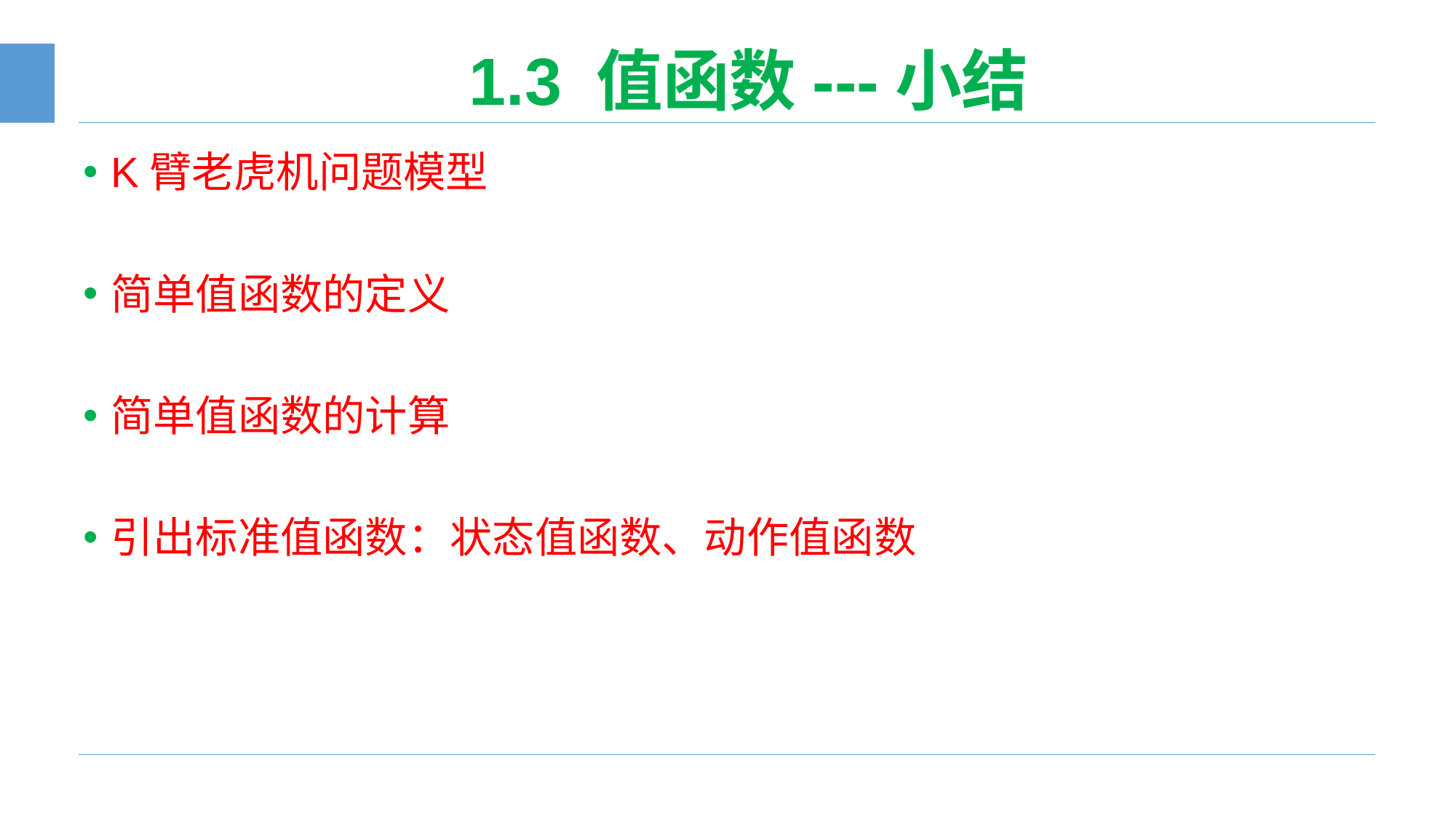

# 1.3 值函数---小结
K臂老虎机问题模型

简单值函数的定义

简单值函数的计算

引出标准值函数：状态值函数、动作值函数